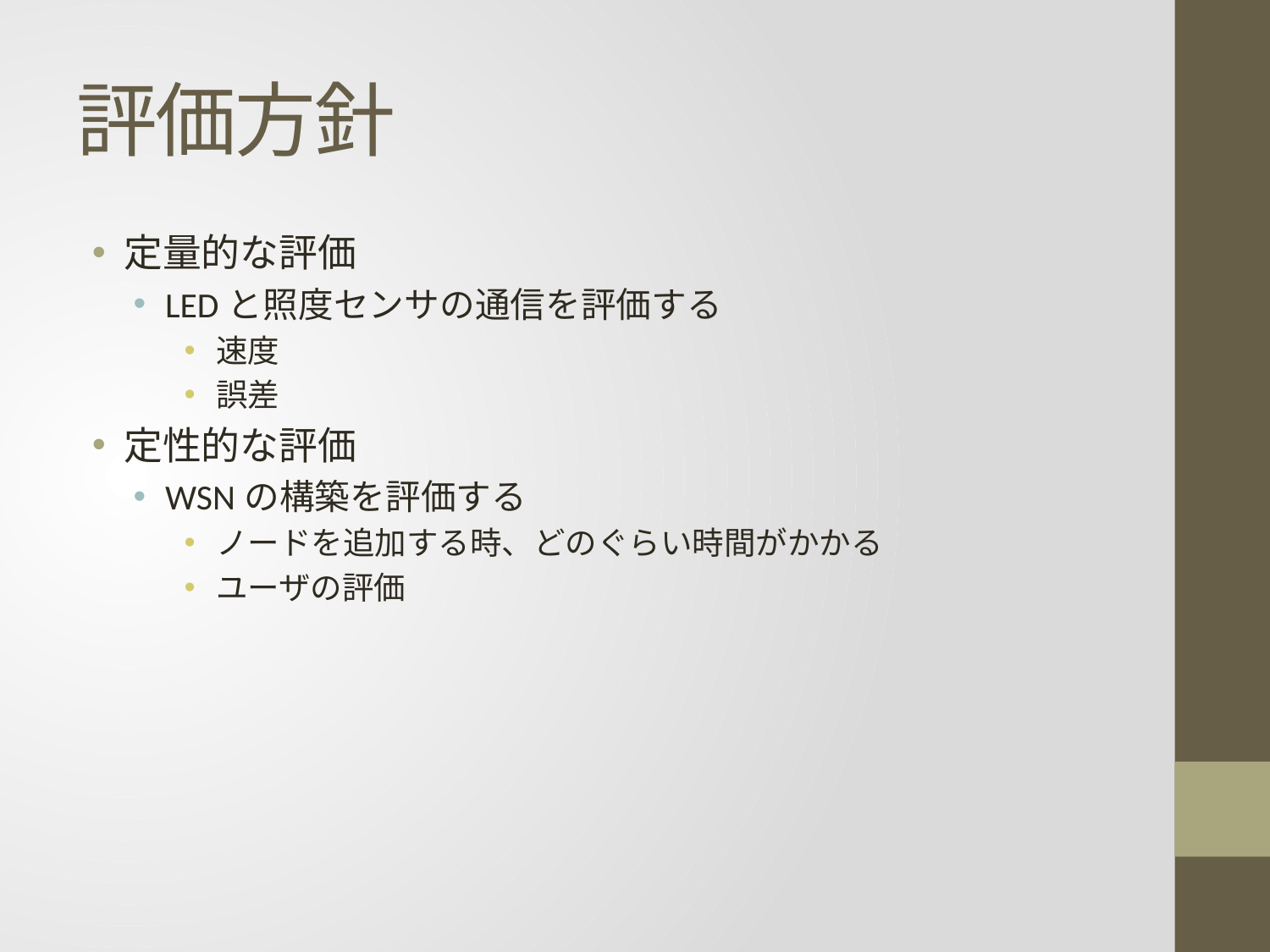

# 評価方針
定量的な評価
LEDと照度センサの通信を評価する
速度
誤差
定性的な評価
WSNの構築を評価する
ノードを追加する時、どのぐらい時間がかかる
ユーザの評価